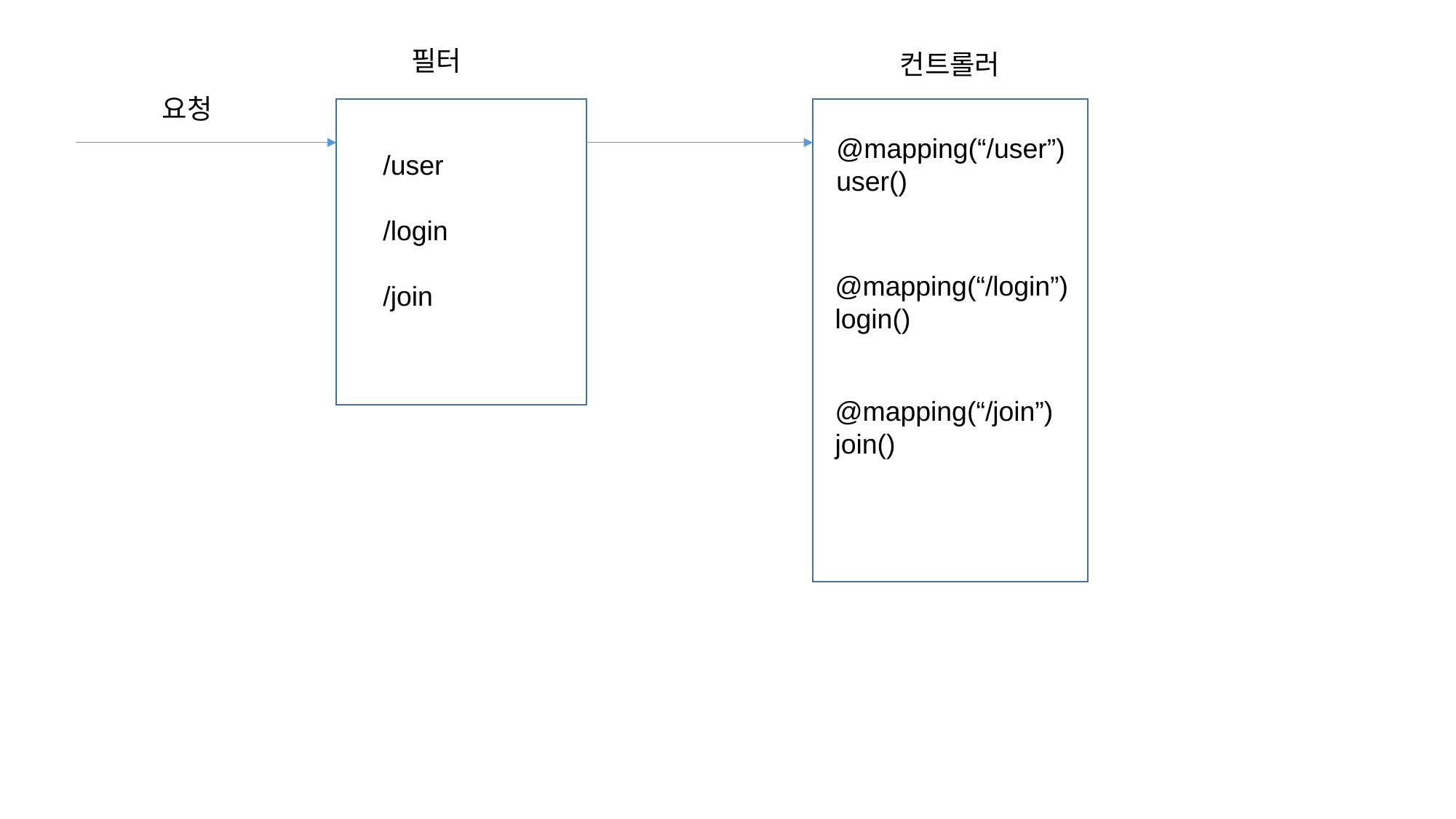

필터
컨트롤러
요청

@mapping(“/user”)
user()
/user

/login

/join
@mapping(“/login”)
login()
@mapping(“/join”)
join()